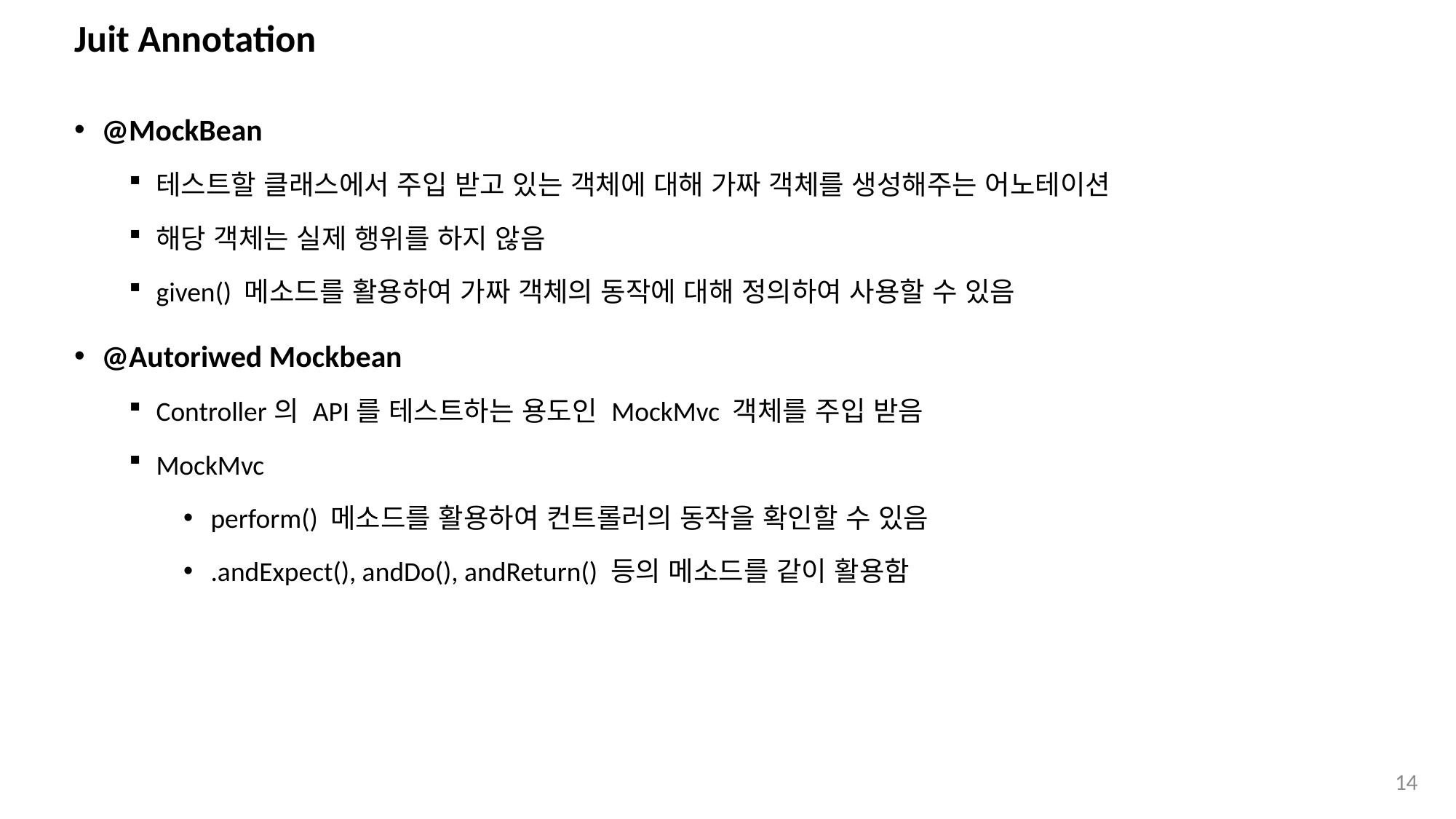

# Juit Annotation
@MockBean
테스트할 클래스에서 주입 받고 있는 객체에 대해 가짜 객체를 생성해주는 어노테이션
해당 객체는 실제 행위를 하지 않음
given() 메소드를 활용하여 가짜 객체의 동작에 대해 정의하여 사용할 수 있음
@Autoriwed Mockbean
Controller의 API를 테스트하는 용도인 MockMvc 객체를 주입 받음
MockMvc
perform() 메소드를 활용하여 컨트롤러의 동작을 확인할 수 있음
.andExpect(), andDo(), andReturn() 등의 메소드를 같이 활용함

14